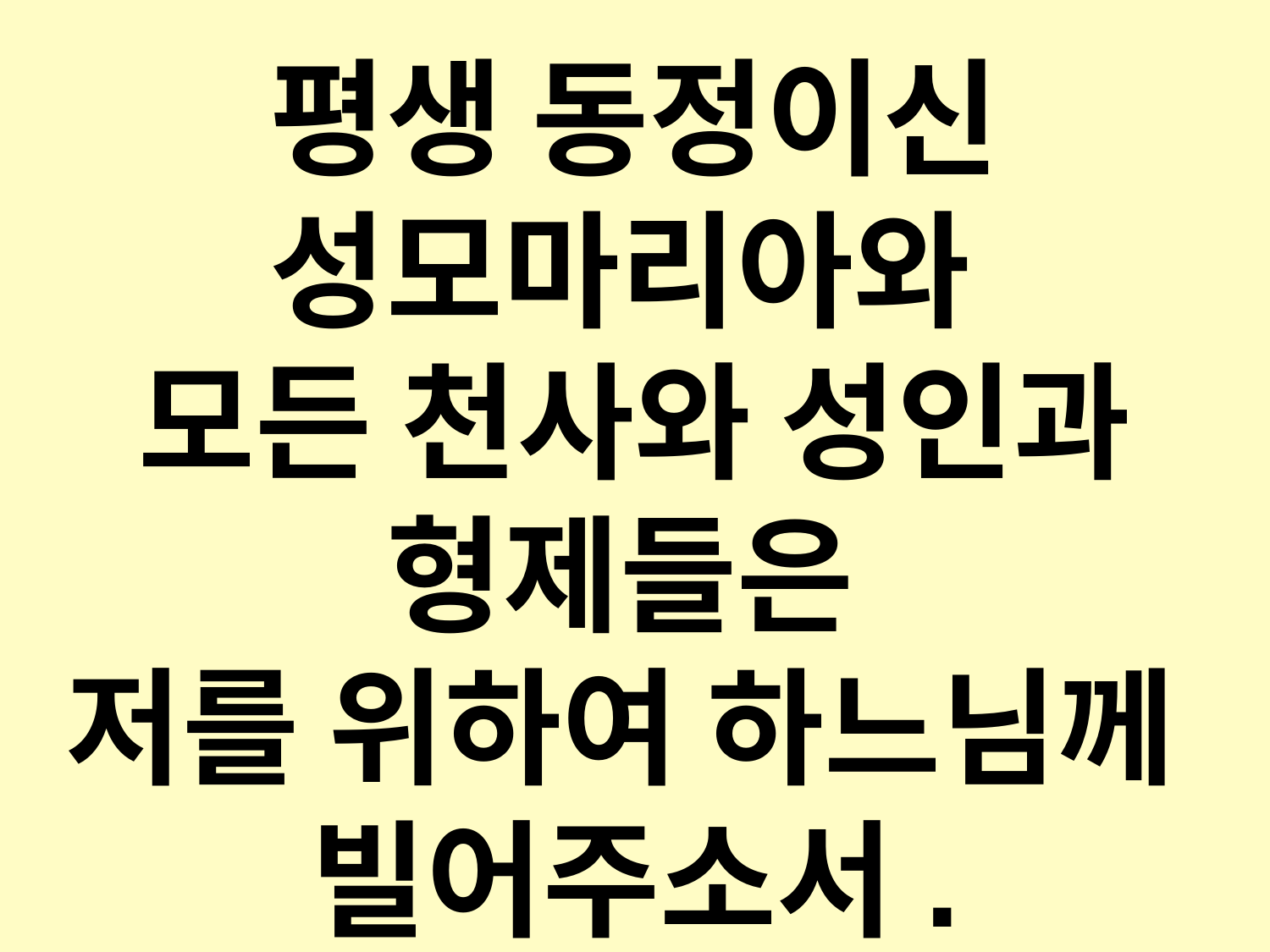

평생 동정이신 성모마리아와
모든 천사와 성인과 형제들은
저를 위하여 하느님께
빌어주소서.